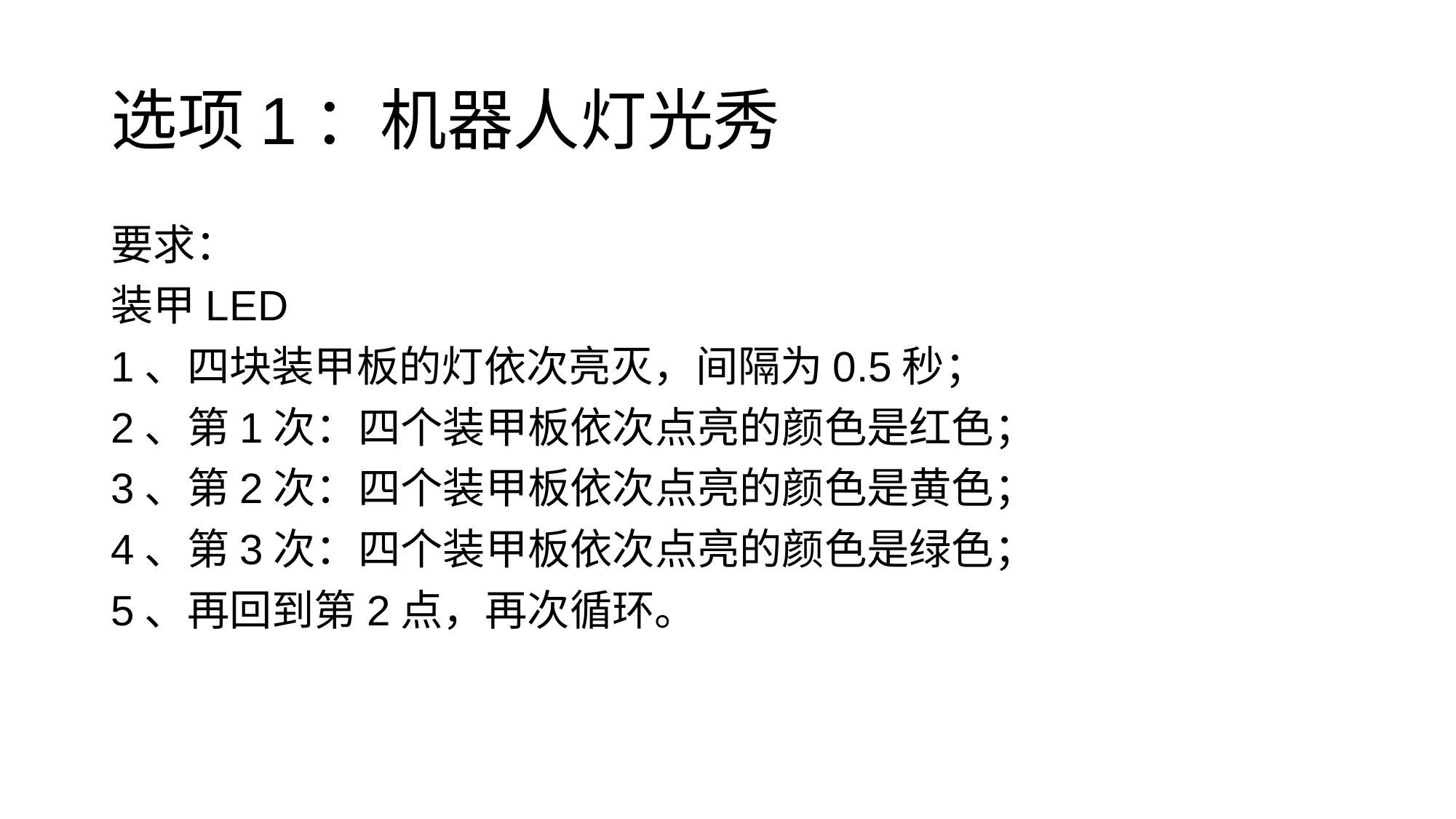

# 选项1：机器人灯光秀
要求：
装甲LED
1、四块装甲板的灯依次亮灭，间隔为0.5秒；
2、第1次：四个装甲板依次点亮的颜色是红色；
3、第2次：四个装甲板依次点亮的颜色是黄色；
4、第3次：四个装甲板依次点亮的颜色是绿色；
5、再回到第2点，再次循环。